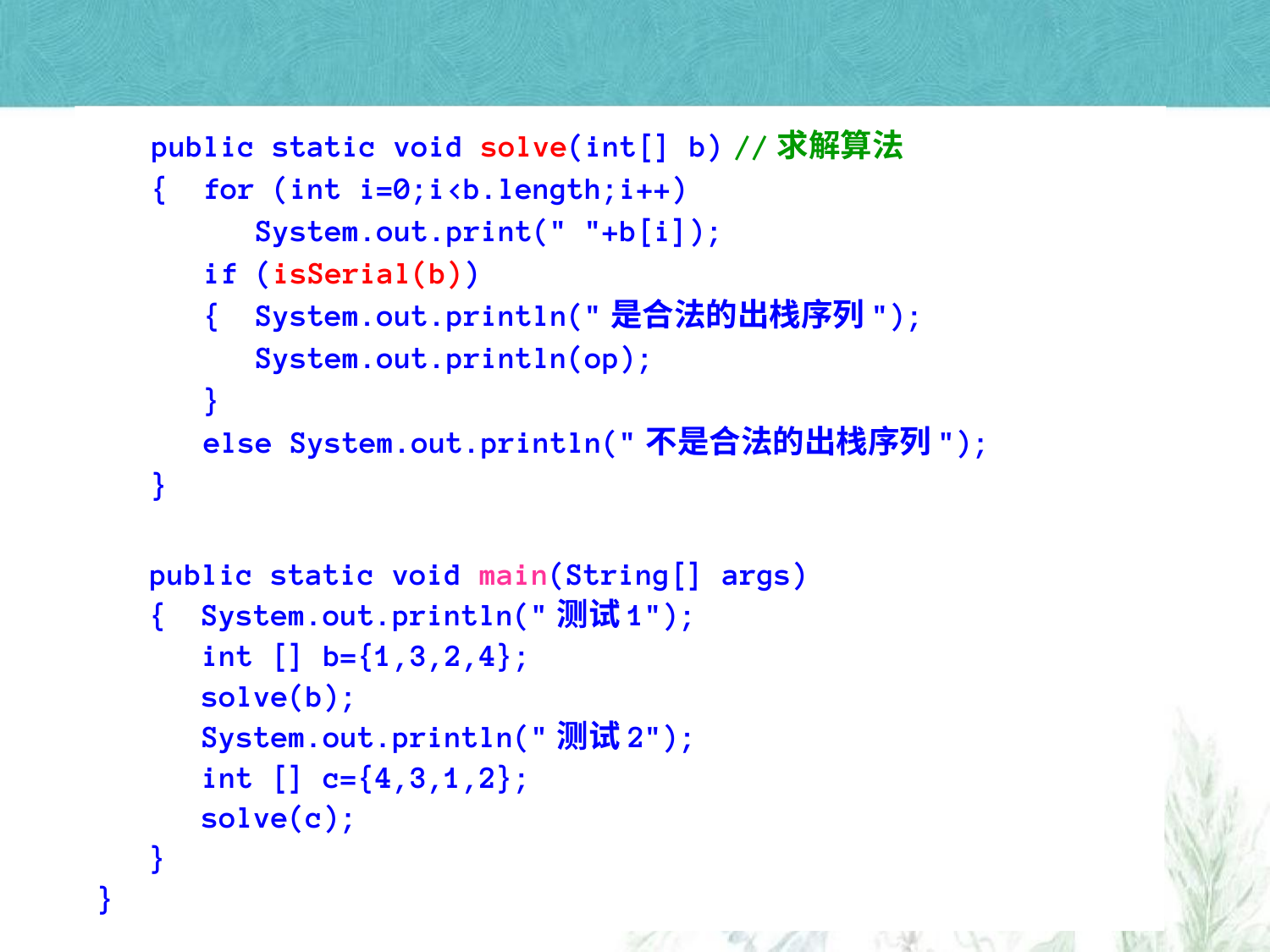

public static void solve(int[] b)	//求解算法
   {  for (int i=0;i<b.length;i++)
         System.out.print(" "+b[i]);
      if (isSerial(b))
      {  System.out.println("是合法的出栈序列");
         System.out.println(op);
      }
      else System.out.println("不是合法的出栈序列");
   }
   public static void main(String[] args)
   {  System.out.println("测试1");
      int [] b={1,3,2,4};
      solve(b);
      System.out.println("测试2");
      int [] c={4,3,1,2};
      solve(c);
   }
}